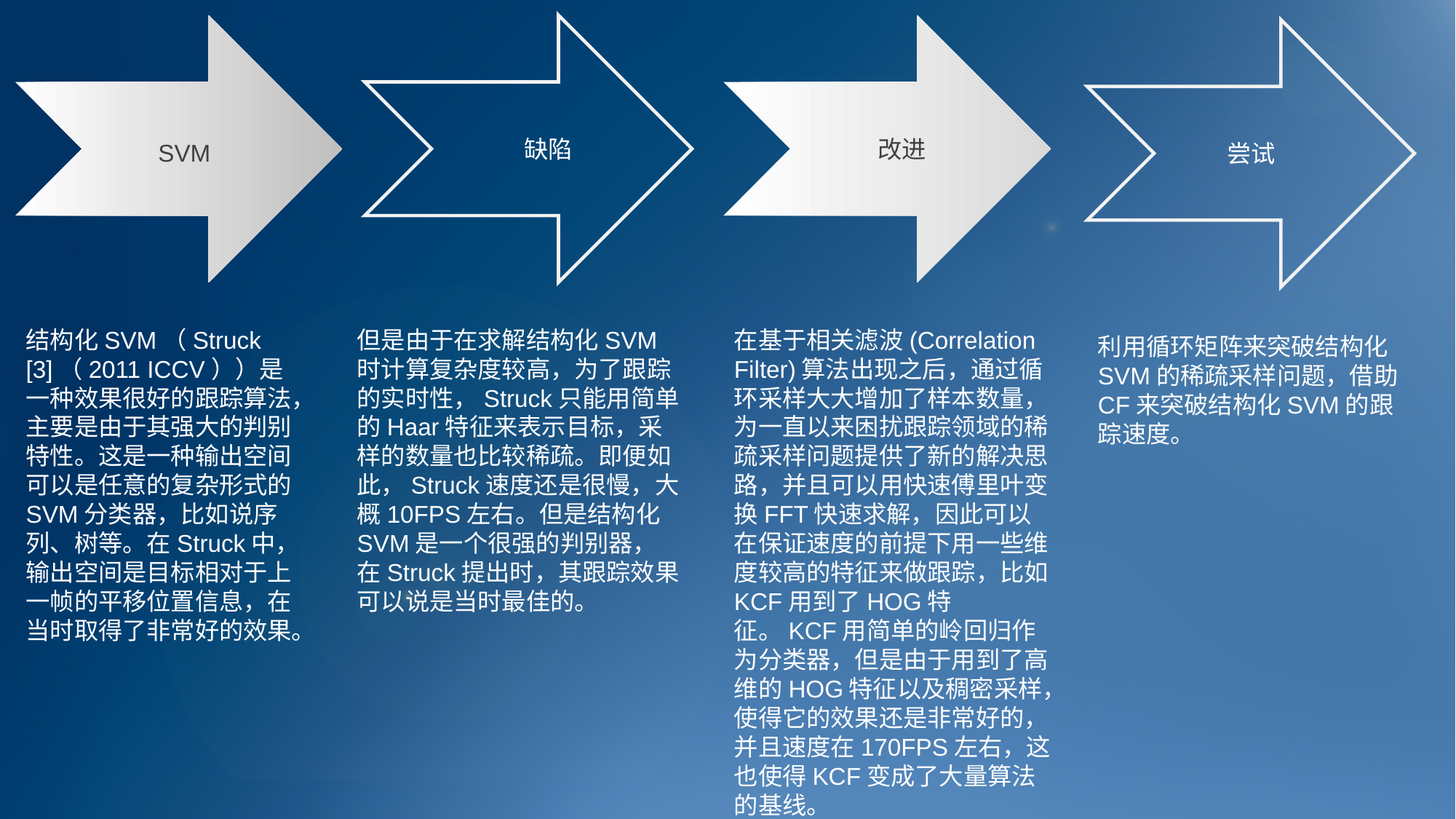

缺陷
改进
SVM
尝试
结构化SVM（Struck [3]（2011 ICCV））是一种效果很好的跟踪算法，主要是由于其强大的判别特性。这是一种输出空间可以是任意的复杂形式的SVM分类器，比如说序列、树等。在Struck中，输出空间是目标相对于上一帧的平移位置信息，在当时取得了非常好的效果。
但是由于在求解结构化SVM时计算复杂度较高，为了跟踪的实时性，Struck只能用简单的Haar特征来表示目标，采样的数量也比较稀疏。即便如此，Struck速度还是很慢，大概10FPS左右。但是结构化SVM是一个很强的判别器，在Struck提出时，其跟踪效果可以说是当时最佳的。
在基于相关滤波(Correlation Filter)算法出现之后，通过循环采样大大增加了样本数量，为一直以来困扰跟踪领域的稀疏采样问题提供了新的解决思路，并且可以用快速傅里叶变换FFT快速求解，因此可以在保证速度的前提下用一些维度较高的特征来做跟踪，比如KCF用到了HOG特征。KCF用简单的岭回归作为分类器，但是由于用到了高维的HOG特征以及稠密采样，使得它的效果还是非常好的，并且速度在170FPS左右，这也使得KCF变成了大量算法的基线。
利用循环矩阵来突破结构化SVM的稀疏采样问题，借助CF来突破结构化SVM的跟踪速度。